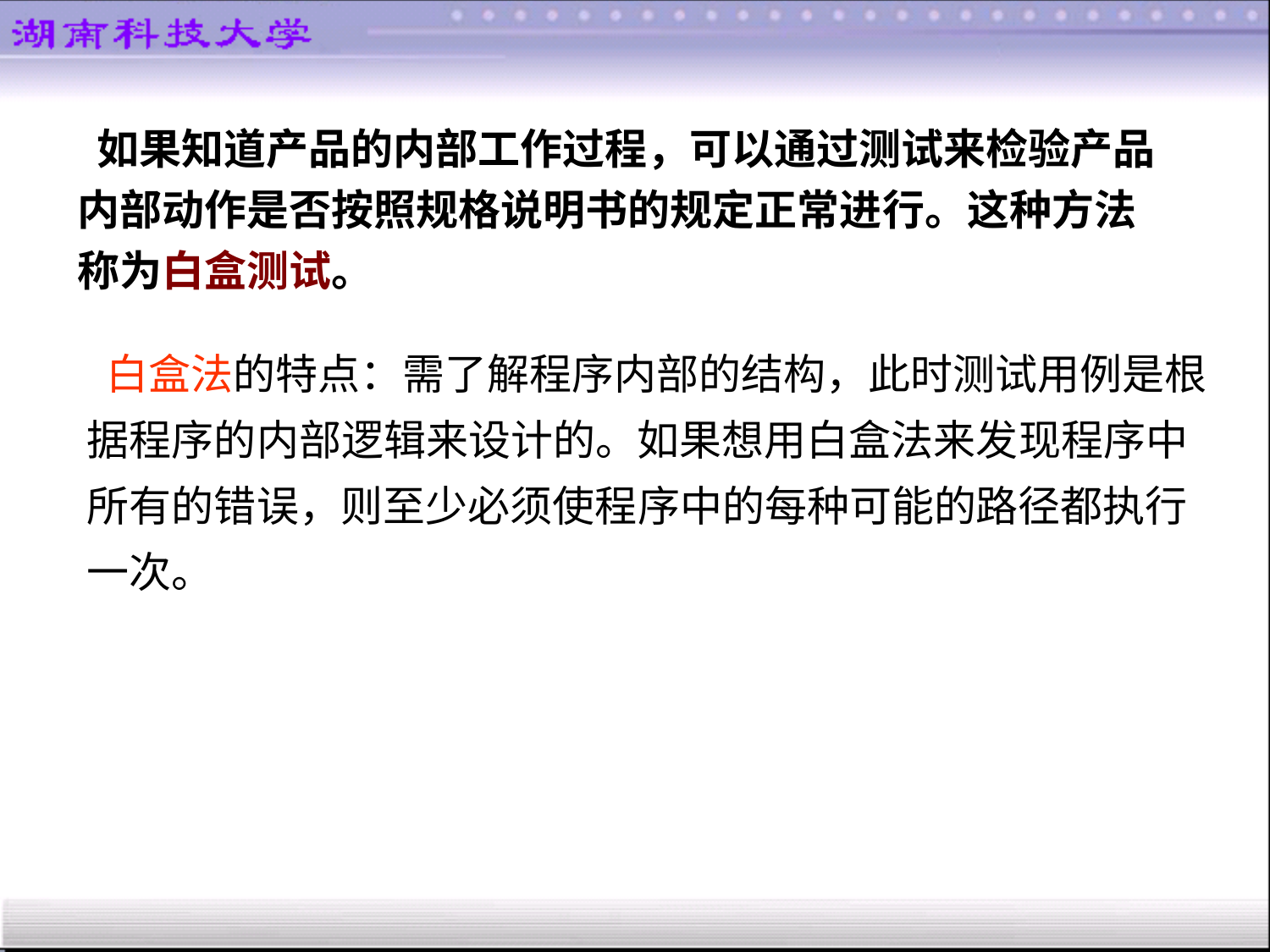

如果知道产品的内部工作过程，可以通过测试来检验产品内部动作是否按照规格说明书的规定正常进行。这种方法称为白盒测试。
 白盒法的特点：需了解程序内部的结构，此时测试用例是根据程序的内部逻辑来设计的。如果想用白盒法来发现程序中所有的错误，则至少必须使程序中的每种可能的路径都执行一次。